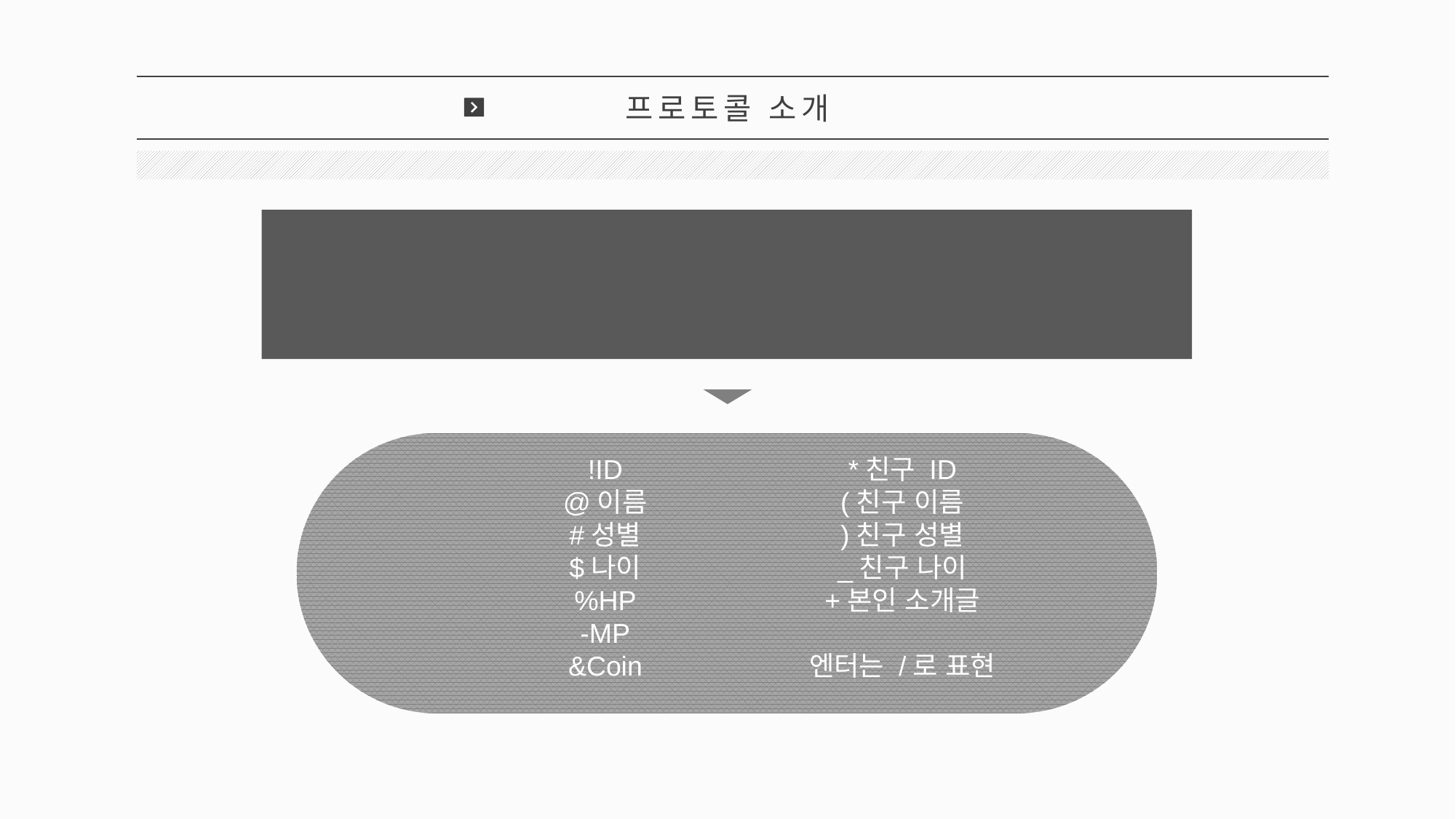

프로토콜 소개

1
ID, 이름, 성별, 나이, HP, MP, Coin 등 각 항목 앞에 특수문자 부여하여 구분
특수 문자의 순서는 정해져 있음

!ID
@이름
#성별
$나이
%HP
-MP
&Coin
*친구 ID
(친구 이름
)친구 성별
_친구 나이
+본인 소개글

엔터는 /로 표현